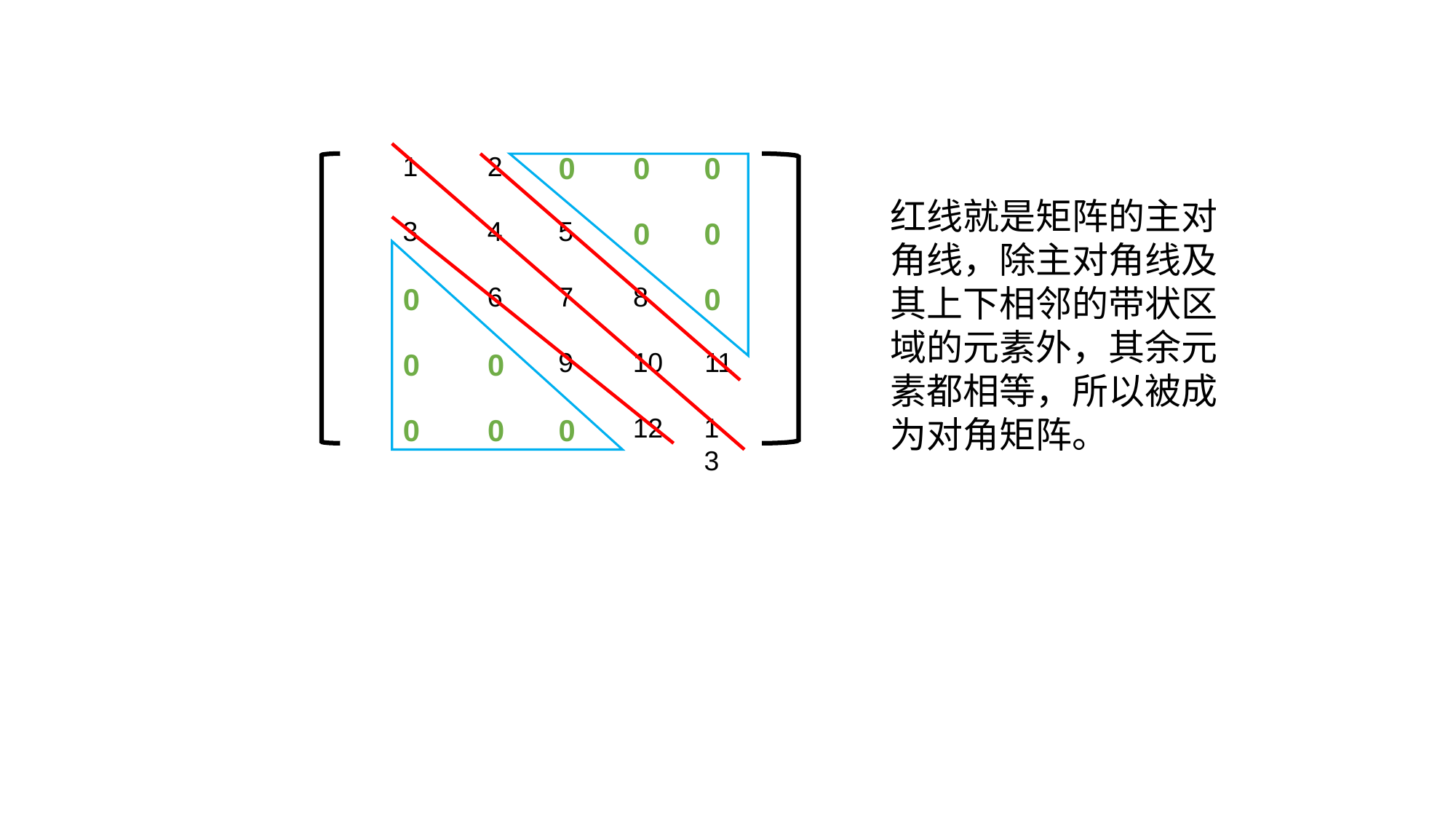

1
2
0
0
0

红线就是矩阵的主对角线，除主对角线及其上下相邻的带状区域的元素外，其余元素都相等，所以被成为对角矩阵。
3
4
5
0
0

0
6
7
8
0
0
0
9
10
11
0
0
0
12
13